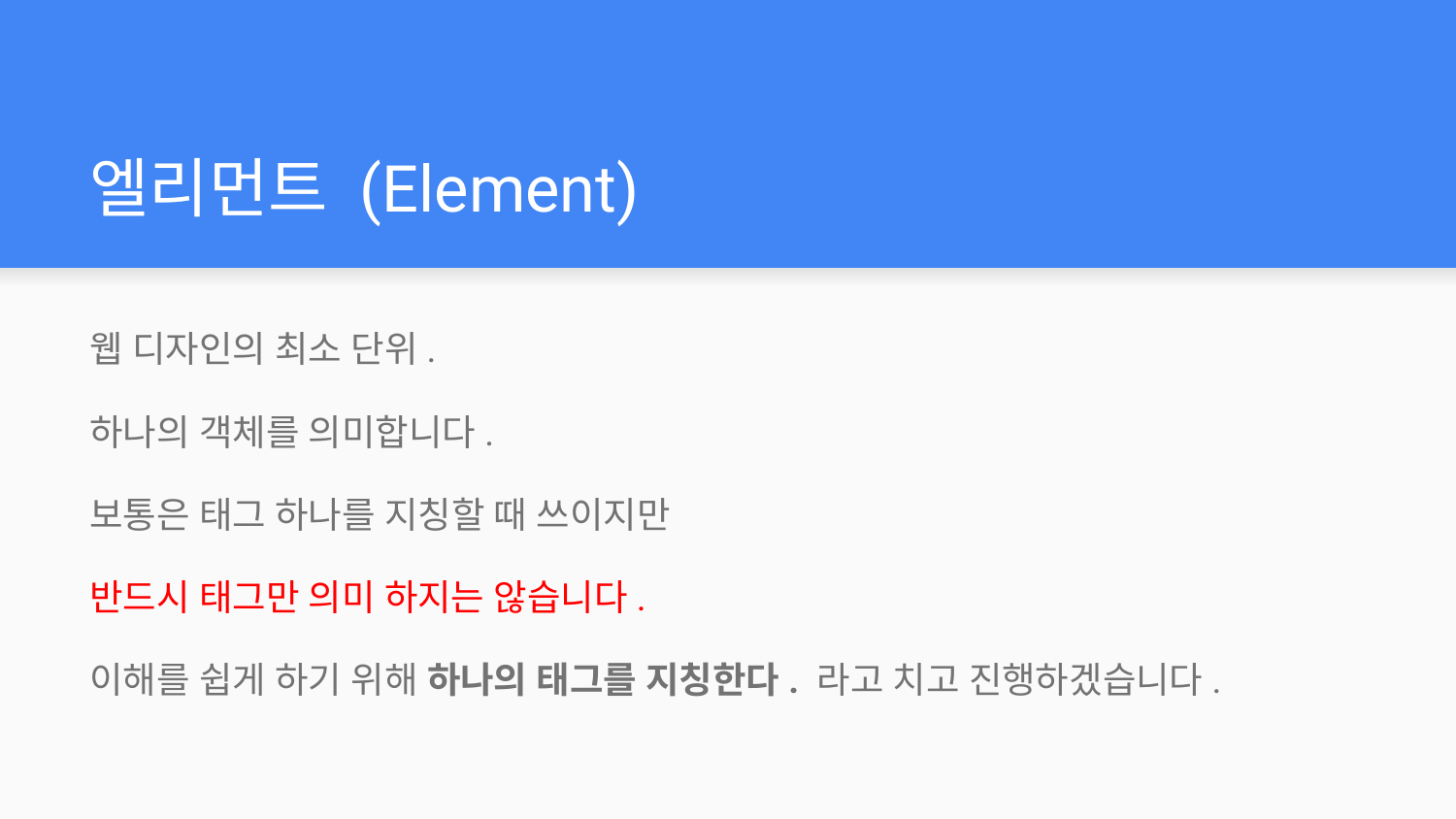

# 엘리먼트 (Element)
웹 디자인의 최소 단위.
하나의 객체를 의미합니다.
보통은 태그 하나를 지칭할 때 쓰이지만
반드시 태그만 의미 하지는 않습니다.
이해를 쉽게 하기 위해 하나의 태그를 지칭한다. 라고 치고 진행하겠습니다.